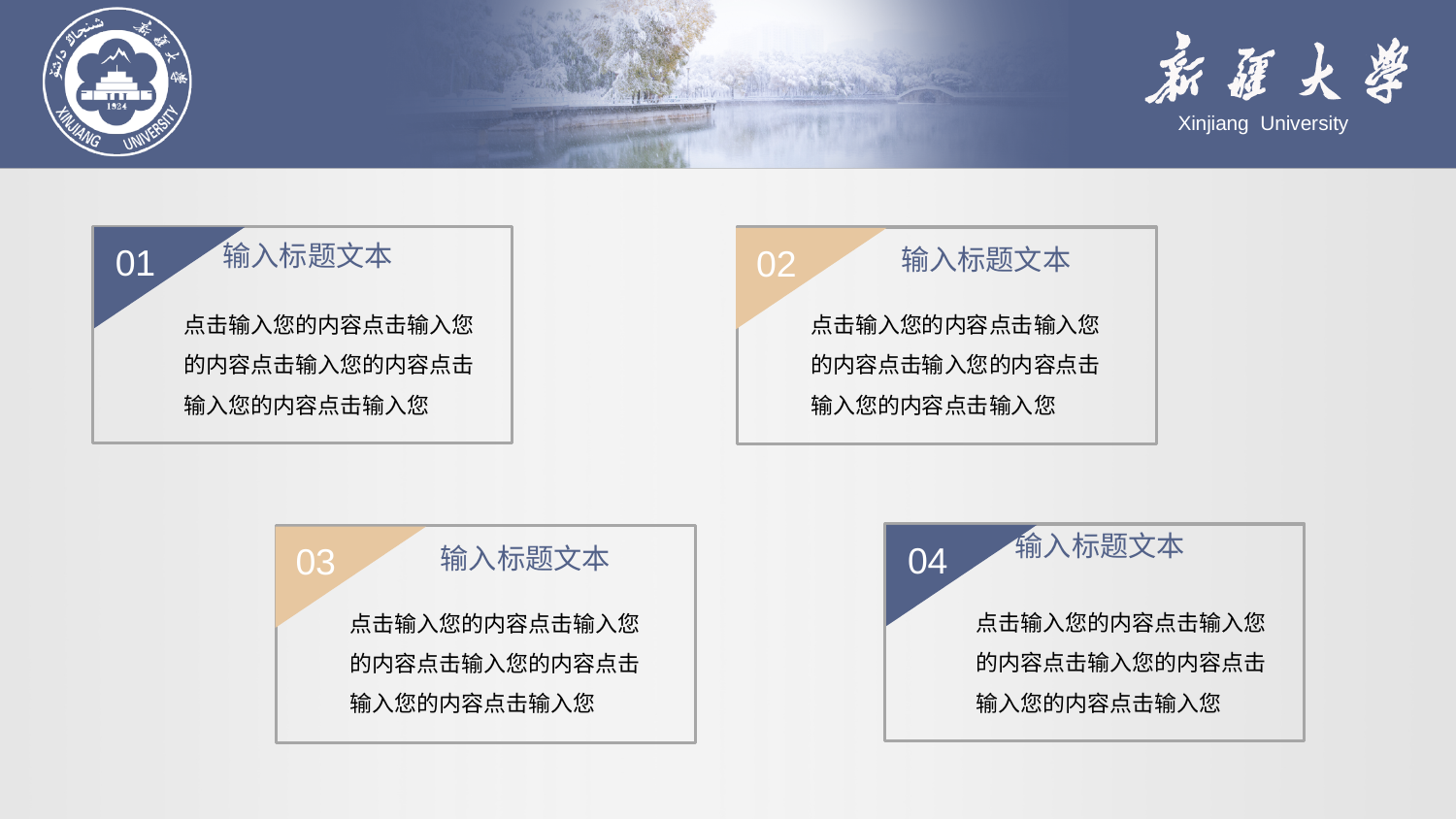

01

02
输入标题文本
输入标题文本
点击输入您的内容点击输入您的内容点击输入您的内容点击输入您的内容点击输入您
点击输入您的内容点击输入您的内容点击输入您的内容点击输入您的内容点击输入您
输入标题文本

04

03
输入标题文本
点击输入您的内容点击输入您的内容点击输入您的内容点击输入您的内容点击输入您
点击输入您的内容点击输入您的内容点击输入您的内容点击输入您的内容点击输入您